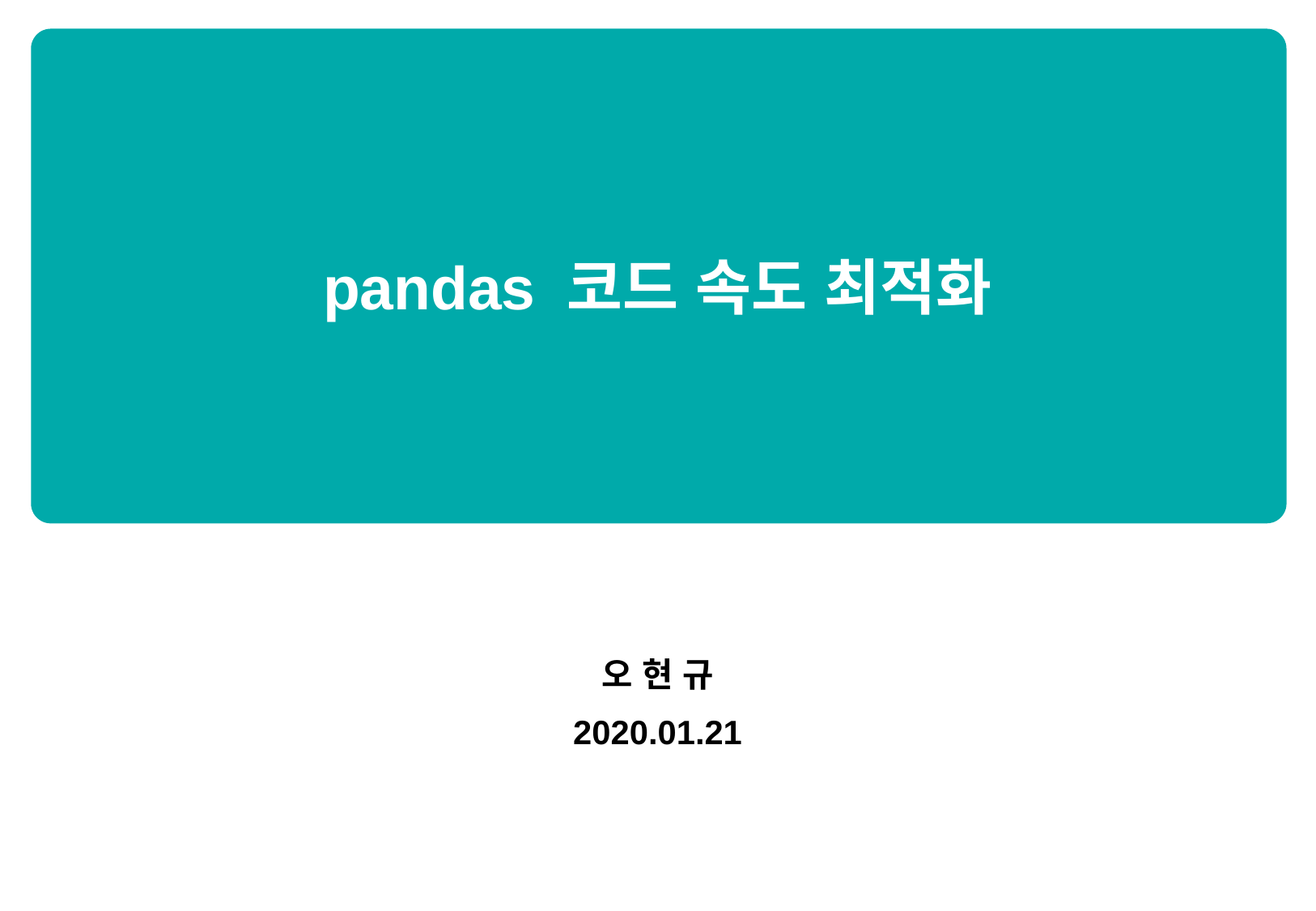

pandas 코드 속도 최적화
오 현 규
2020.01.21